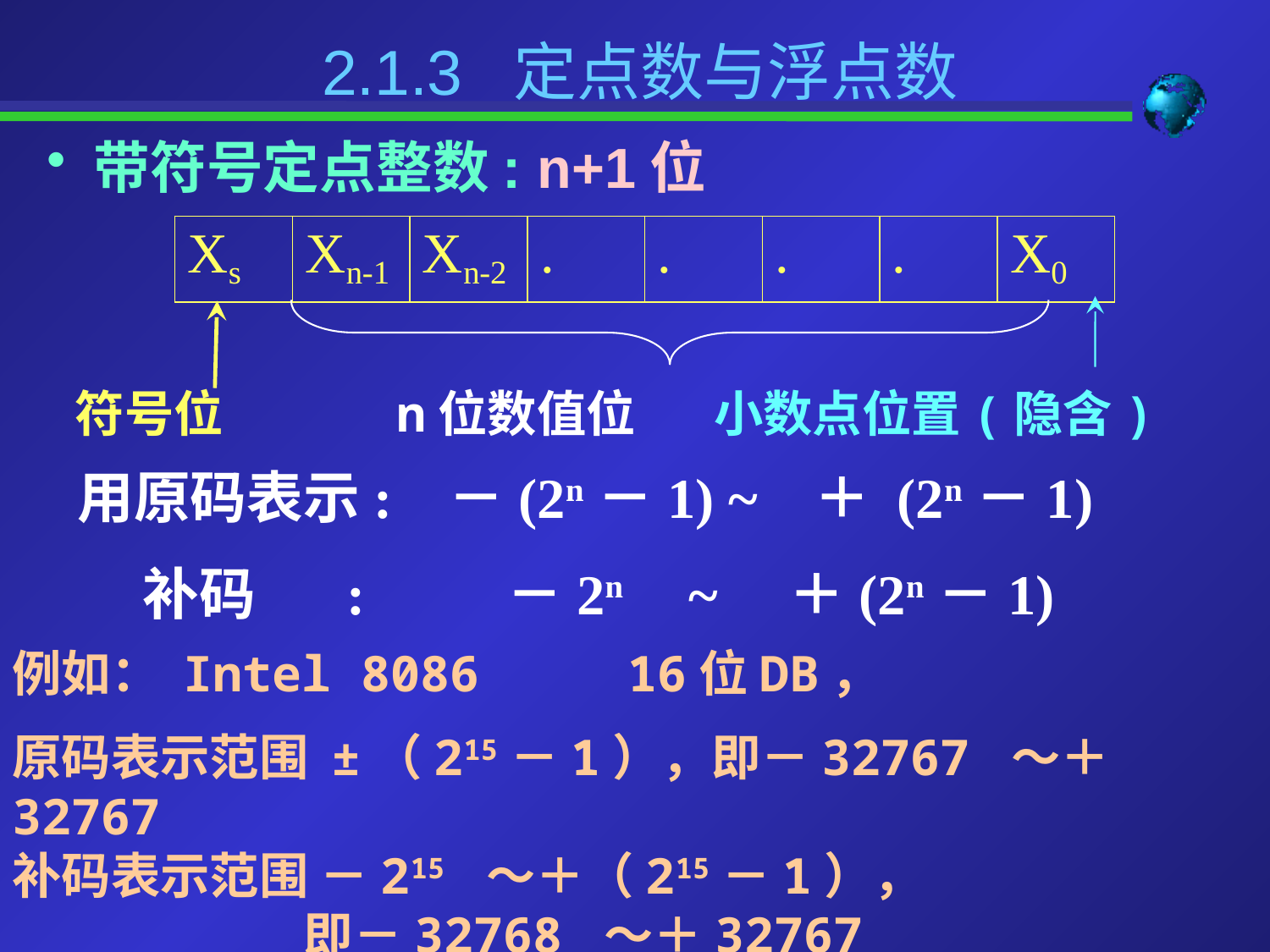

2.1.3  定点数与浮点数
 带符号定点整数: n+1位
| Xs | Xn-1 | Xn-2 | . | . | . | . | X0 |
| --- | --- | --- | --- | --- | --- | --- | --- |

 符号位	       n位数值位       小数点位置(隐含)
用原码表示:   －(2n－1) ~   ＋ (2n－1)
    补码      :         －2n        ~    ＋(2n－1)
例如： Intel 8086     16位DB，
原码表示范围 ±（215－1），即－32767 ～＋32767
补码表示范围 －215 ～＋（215－1），
                          即－32768 ～＋32767